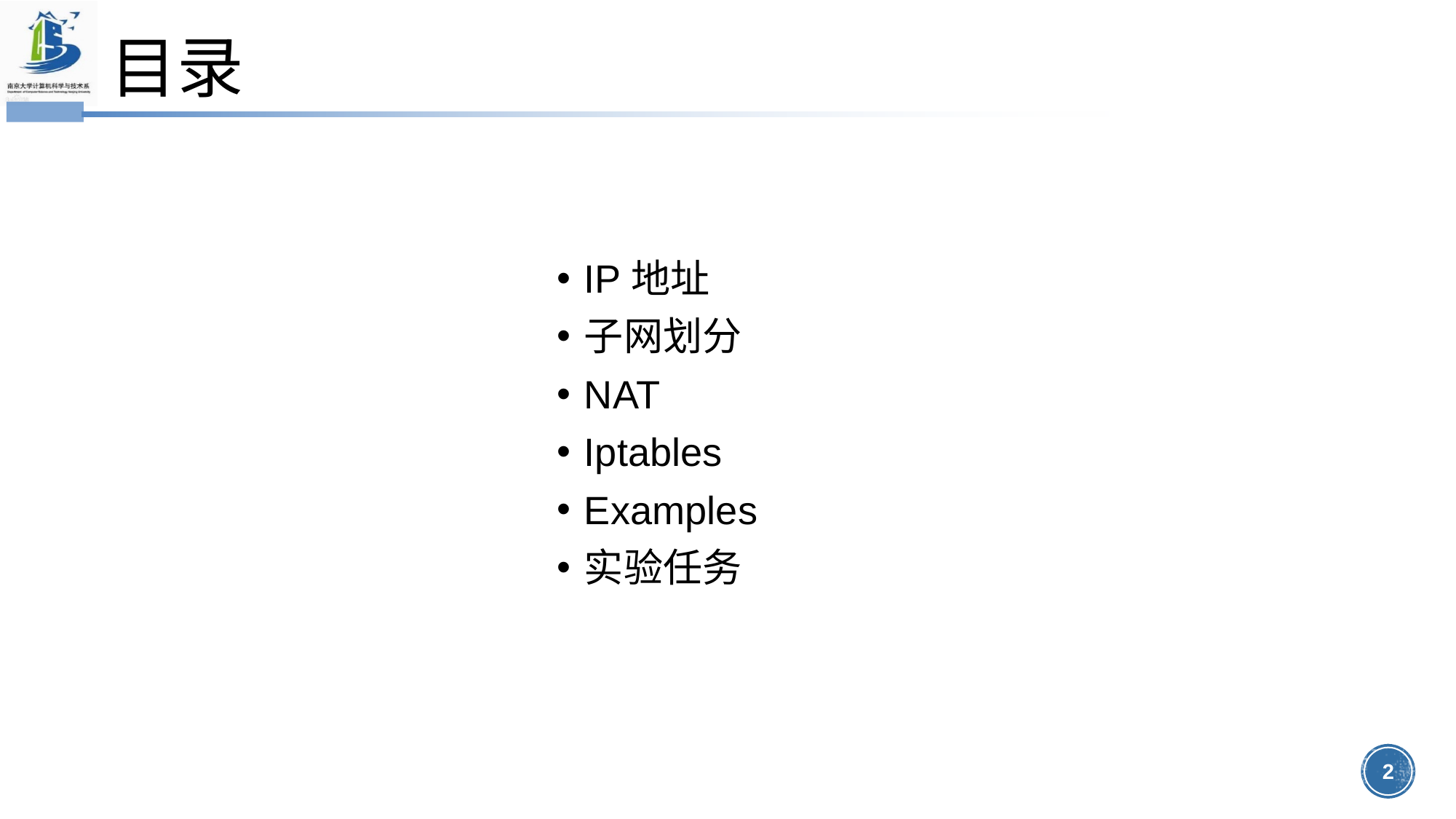

# 目录
IP地址
子网划分
NAT
Iptables
Examples
实验任务

2